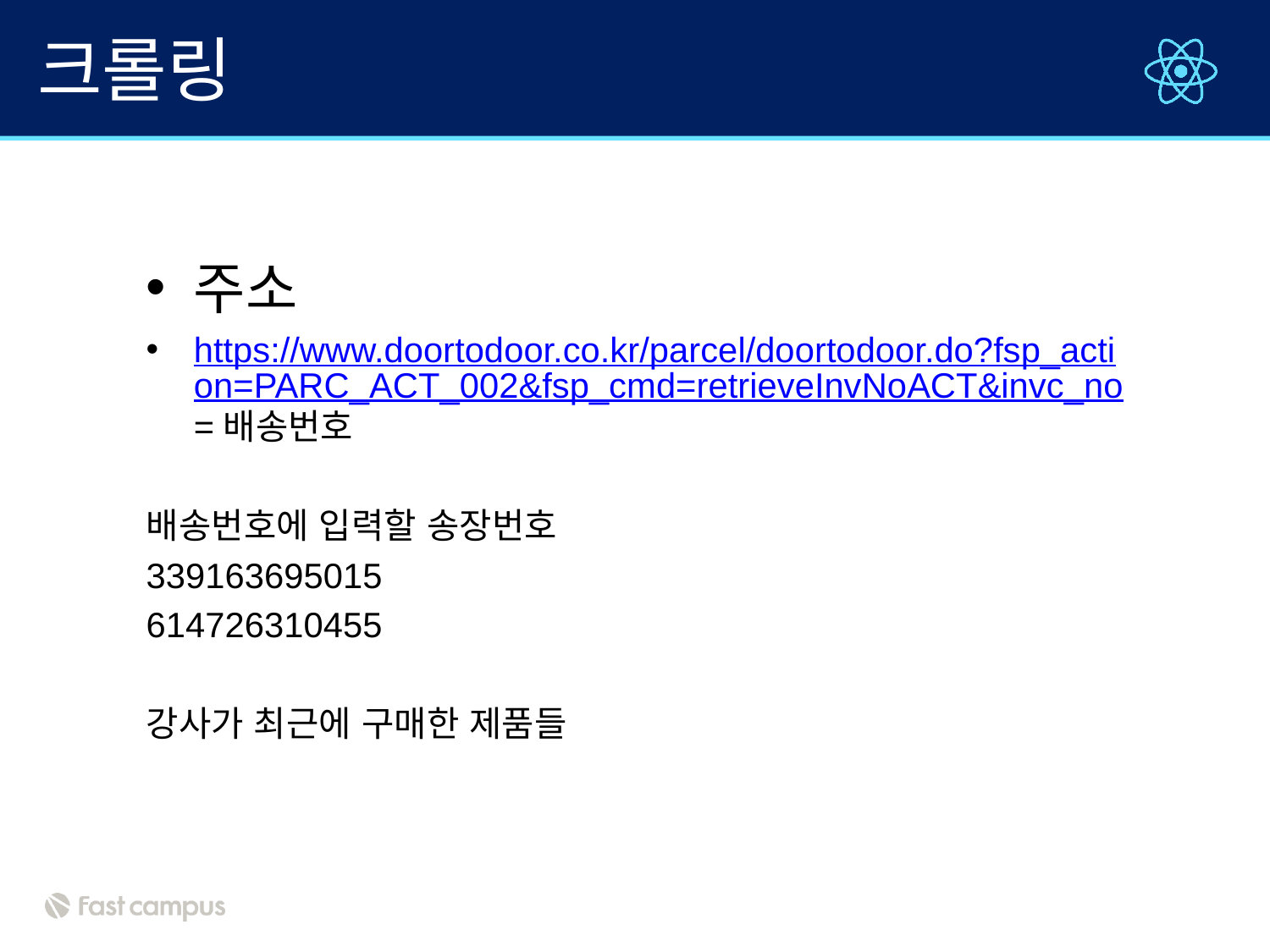

# 크롤링
주소
https://www.doortodoor.co.kr/parcel/doortodoor.do?fsp_action=PARC_ACT_002&fsp_cmd=retrieveInvNoACT&invc_no=배송번호

배송번호에 입력할 송장번호
339163695015
614726310455

강사가 최근에 구매한 제품들